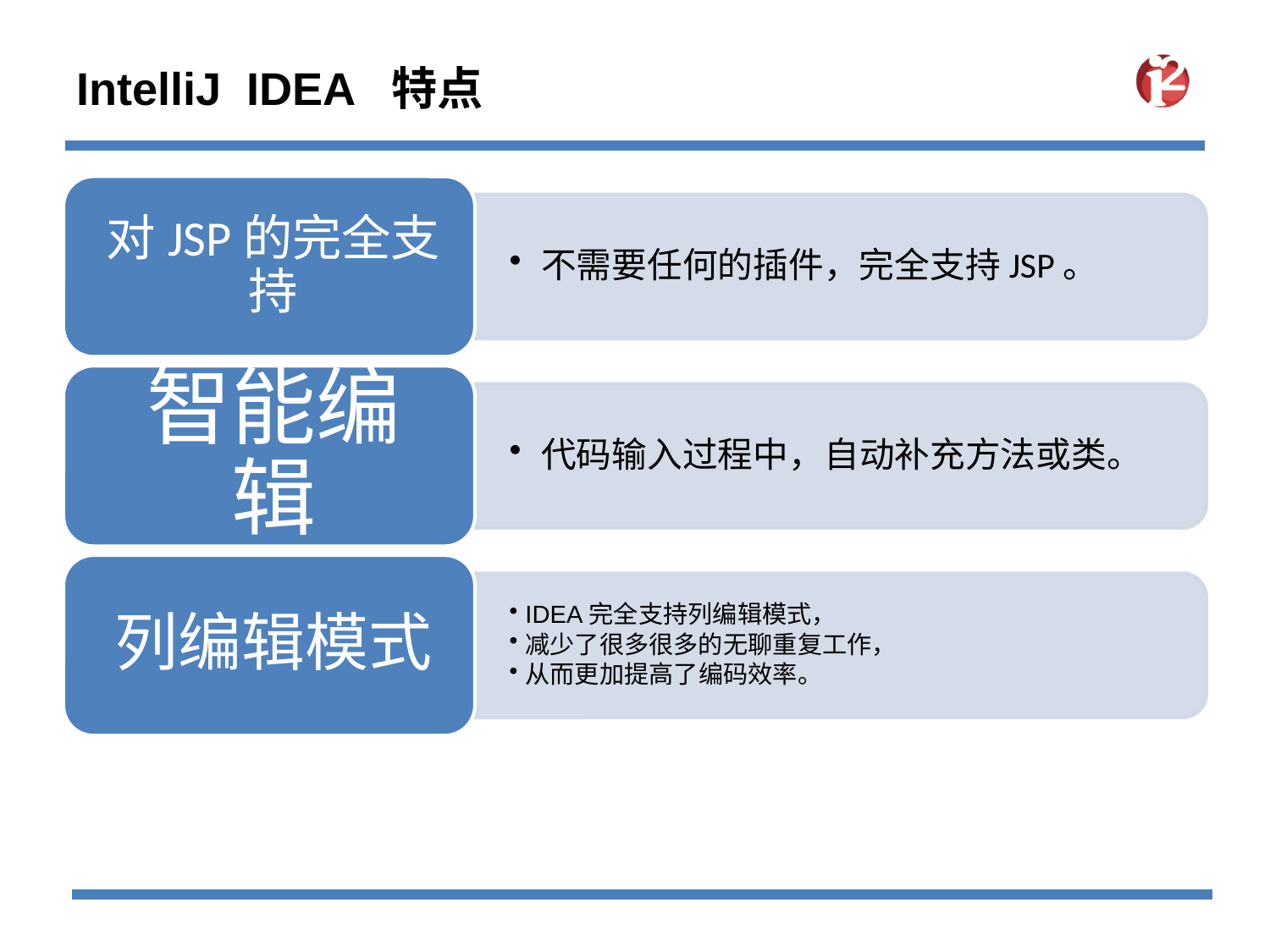

# IntelliJ  IDEA  特点
不需要任何的插件，完全支持JSP。
对JSP的完全支持
代码输入过程中，自动补充方法或类。
智能编辑
IDEA完全支持列编辑模式，
减少了很多很多的无聊重复工作，
从而更加提高了编码效率。
列编辑模式